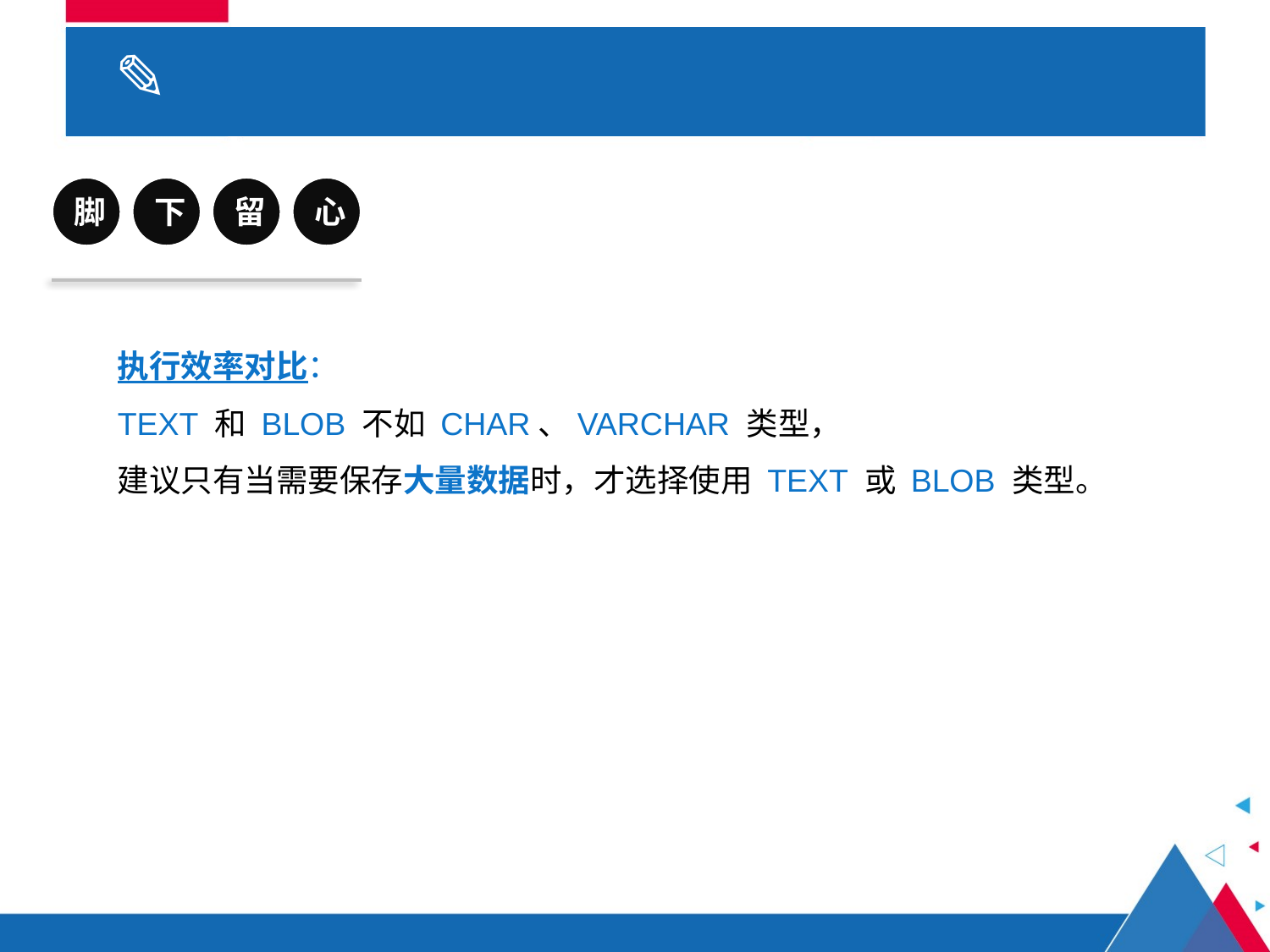

# 3.1 数据类型
脚
下
留
心
执行效率对比：
TEXT 和 BLOB 不如 CHAR、VARCHAR 类型，
建议只有当需要保存大量数据时，才选择使用 TEXT 或 BLOB 类型。